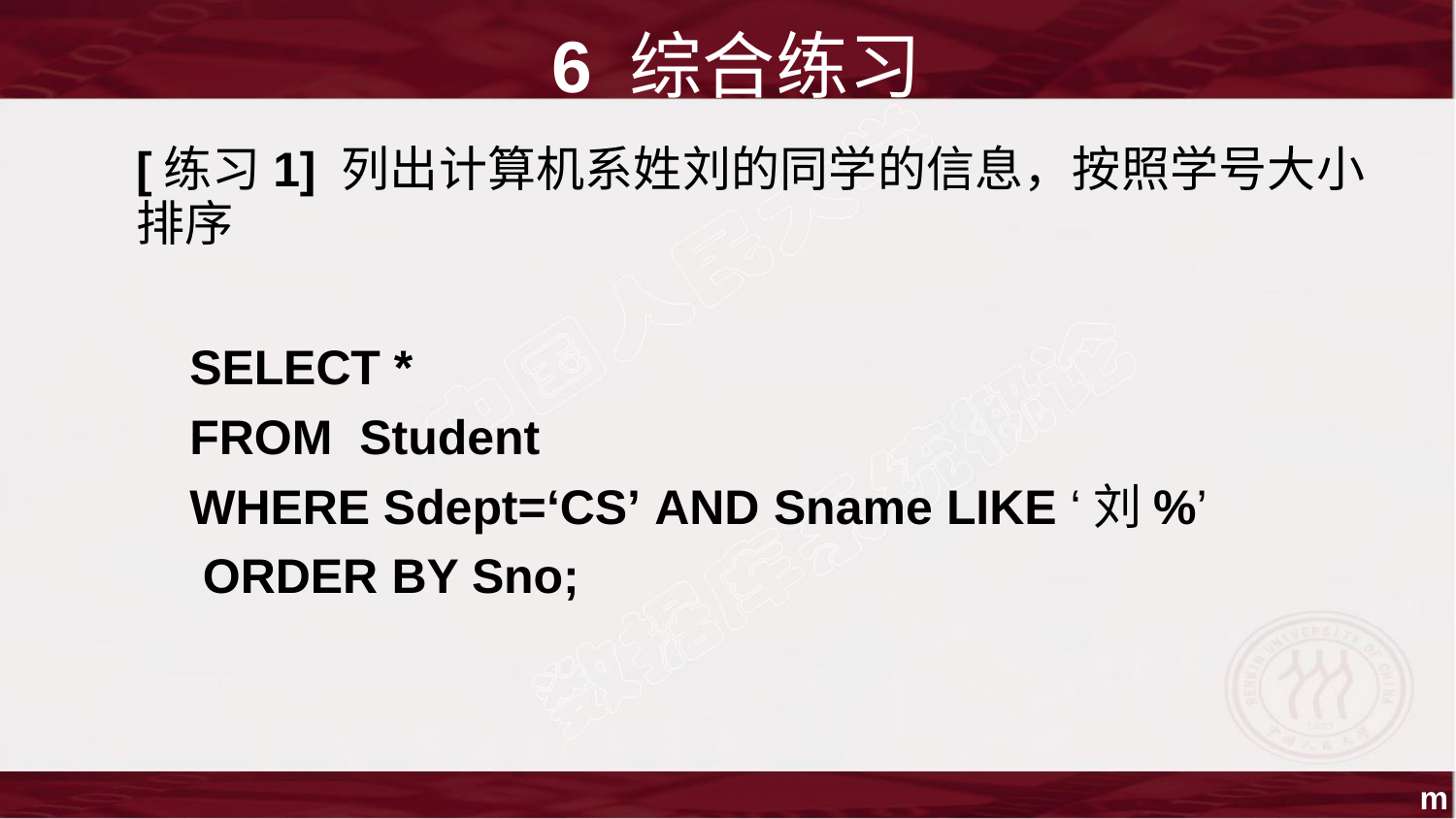

6 综合练习
[练习1] 列出计算机系姓刘的同学的信息，按照学号大小
排序
SELECT *
FROM Student
WHERE Sdept=‘CS’ AND Sname LIKE ‘刘%’
ORDER BY Sno;
m